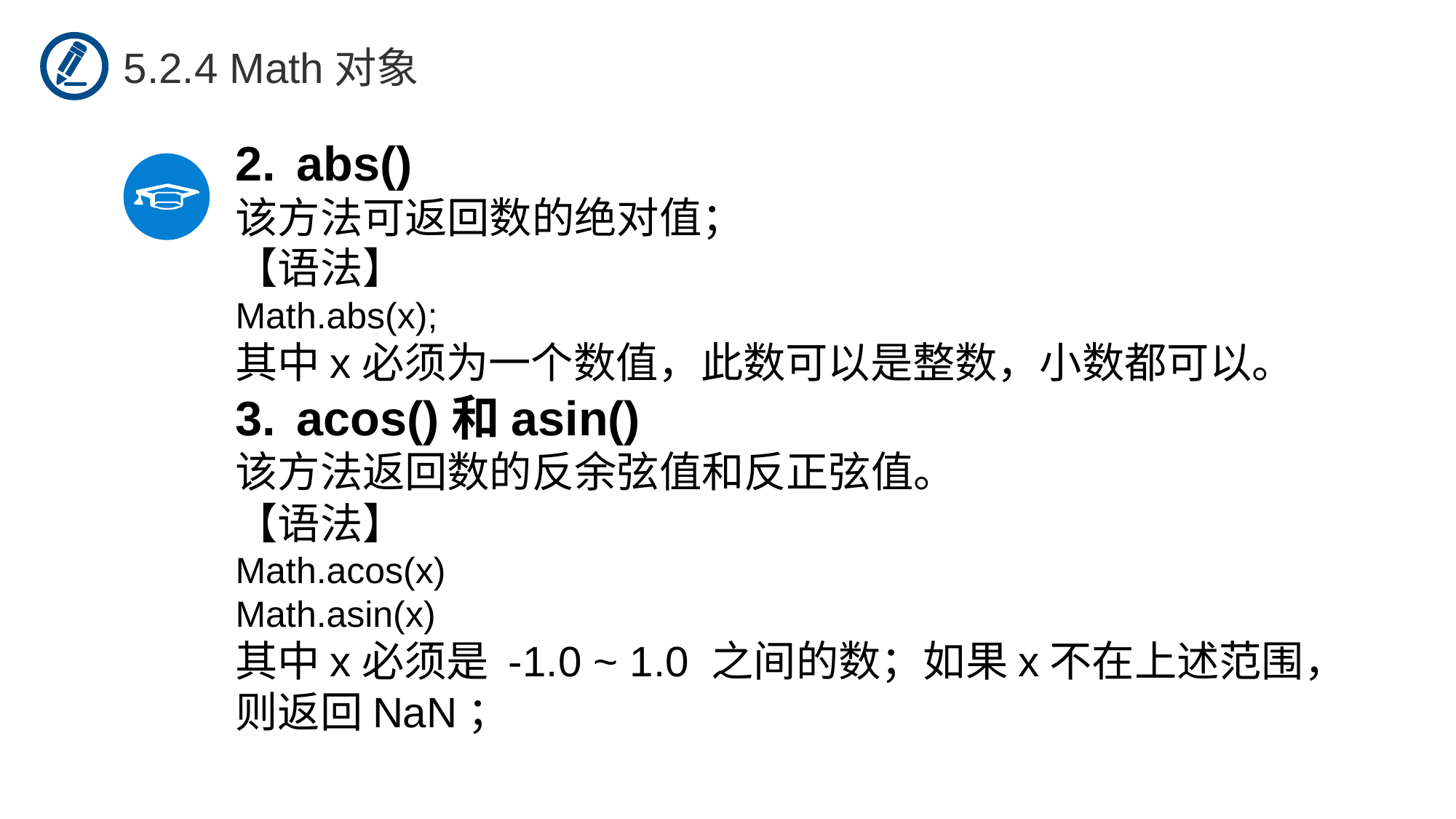

5.2.4 Math对象
abs()
该方法可返回数的绝对值；
【语法】
Math.abs(x);
其中x必须为一个数值，此数可以是整数，小数都可以。
acos()和asin()
该方法返回数的反余弦值和反正弦值。
【语法】
Math.acos(x)
Math.asin(x)
其中x必须是 -1.0 ~ 1.0 之间的数；如果x不在上述范围，则返回NaN；